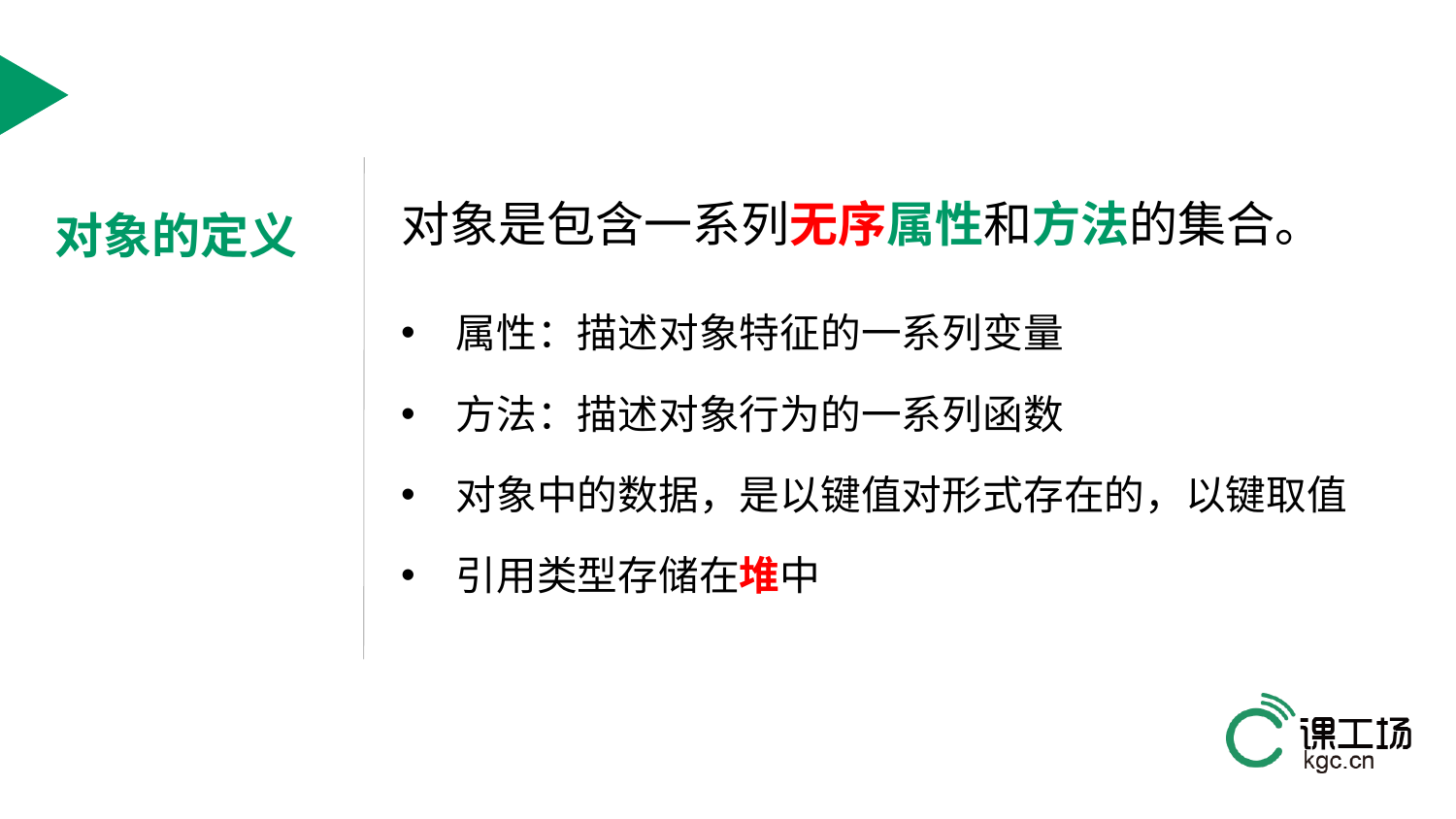

对象的定义
对象是包含一系列无序属性和方法的集合。
属性：描述对象特征的一系列变量
方法：描述对象行为的一系列函数
对象中的数据，是以键值对形式存在的，以键取值
引用类型存储在堆中